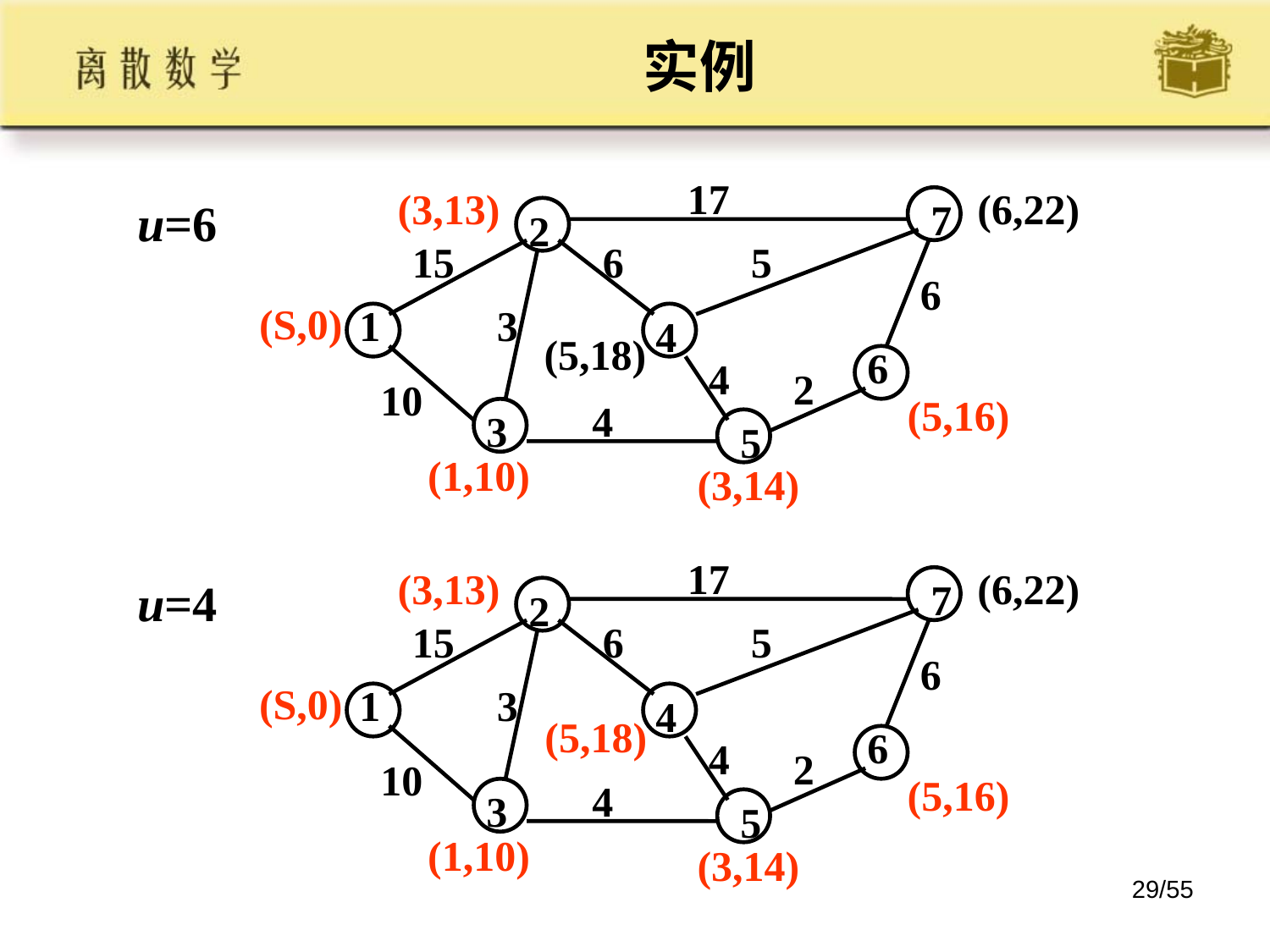

# 实例
17

7
2
15
6
5
6
1
3
4
6
4
2
10
4
3
5
   (S,0)
(3,13)
(6,22)
u=6
(5,18)
(5,16)
(1,10)
(3,14)
17

7
2
15
6
5
6
1
3
4
6
4
2
10
4
3
5
   (S,0)
(3,13)
(6,22)
u=4
(5,18)
(5,16)
(1,10)
(3,14)
29/55